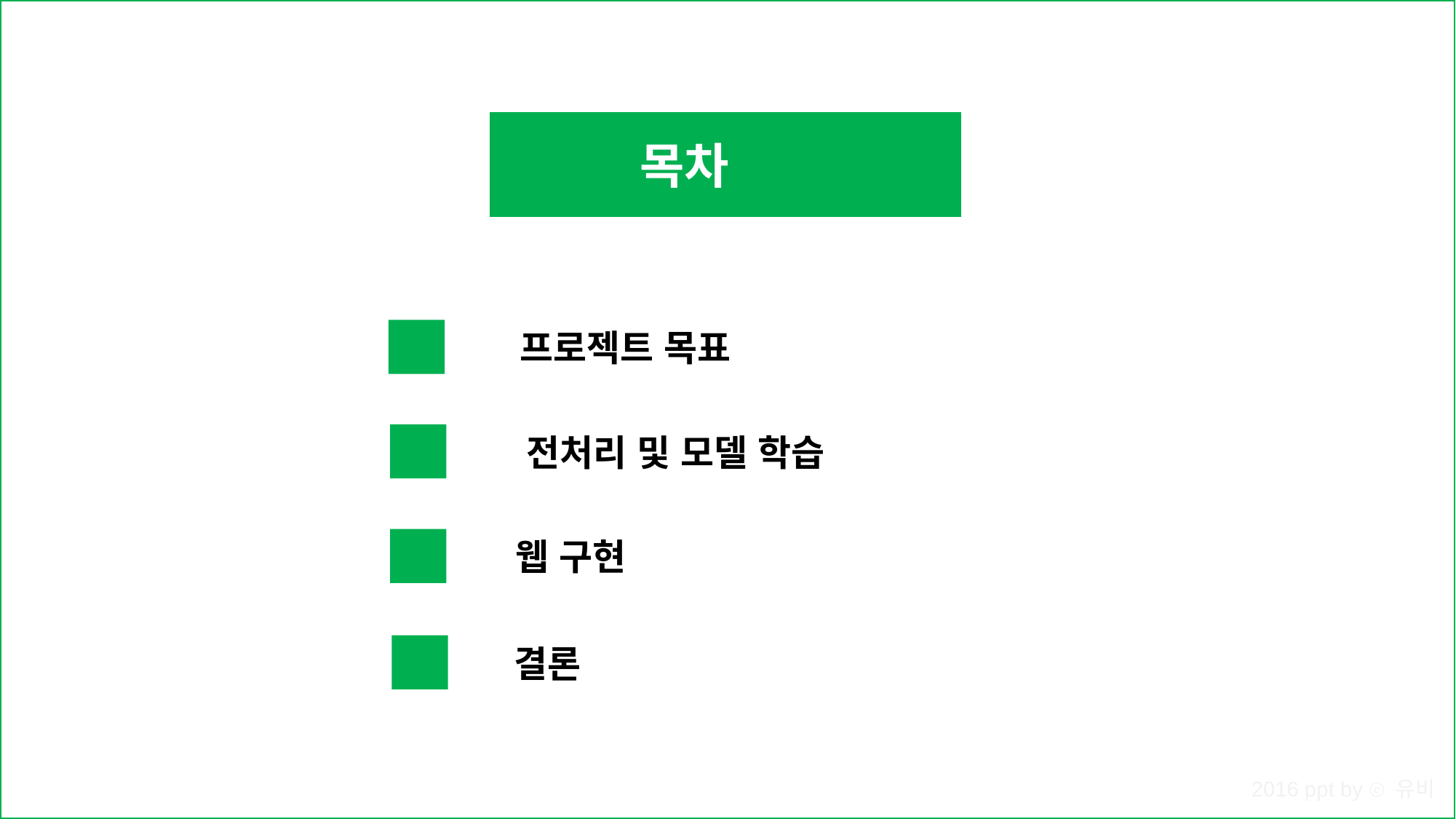

목차

프로젝트 목표

전처리 및 모델 학습

웹 구현

결론
2016 ppt by ⓒ 유비